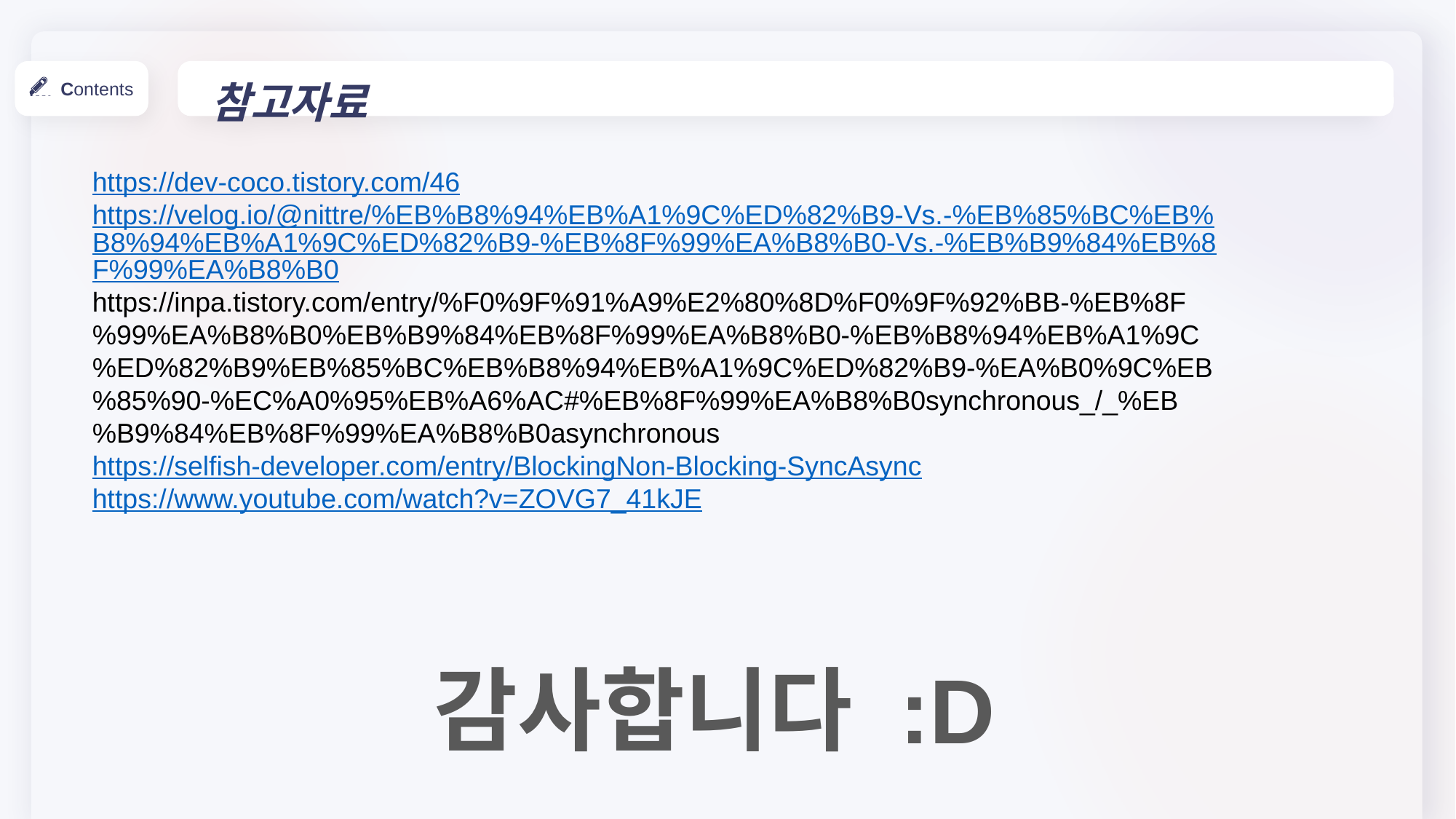

참고자료
Contents

https://dev-coco.tistory.com/46
https://velog.io/@nittre/%EB%B8%94%EB%A1%9C%ED%82%B9-Vs.-%EB%85%BC%EB%B8%94%EB%A1%9C%ED%82%B9-%EB%8F%99%EA%B8%B0-Vs.-%EB%B9%84%EB%8F%99%EA%B8%B0
https://inpa.tistory.com/entry/%F0%9F%91%A9%E2%80%8D%F0%9F%92%BB-%EB%8F%99%EA%B8%B0%EB%B9%84%EB%8F%99%EA%B8%B0-%EB%B8%94%EB%A1%9C%ED%82%B9%EB%85%BC%EB%B8%94%EB%A1%9C%ED%82%B9-%EA%B0%9C%EB%85%90-%EC%A0%95%EB%A6%AC#%EB%8F%99%EA%B8%B0synchronous_/_%EB%B9%84%EB%8F%99%EA%B8%B0asynchronous
https://selfish-developer.com/entry/BlockingNon-Blocking-SyncAsync
https://www.youtube.com/watch?v=ZOVG7_41kJE
감사합니다 :D